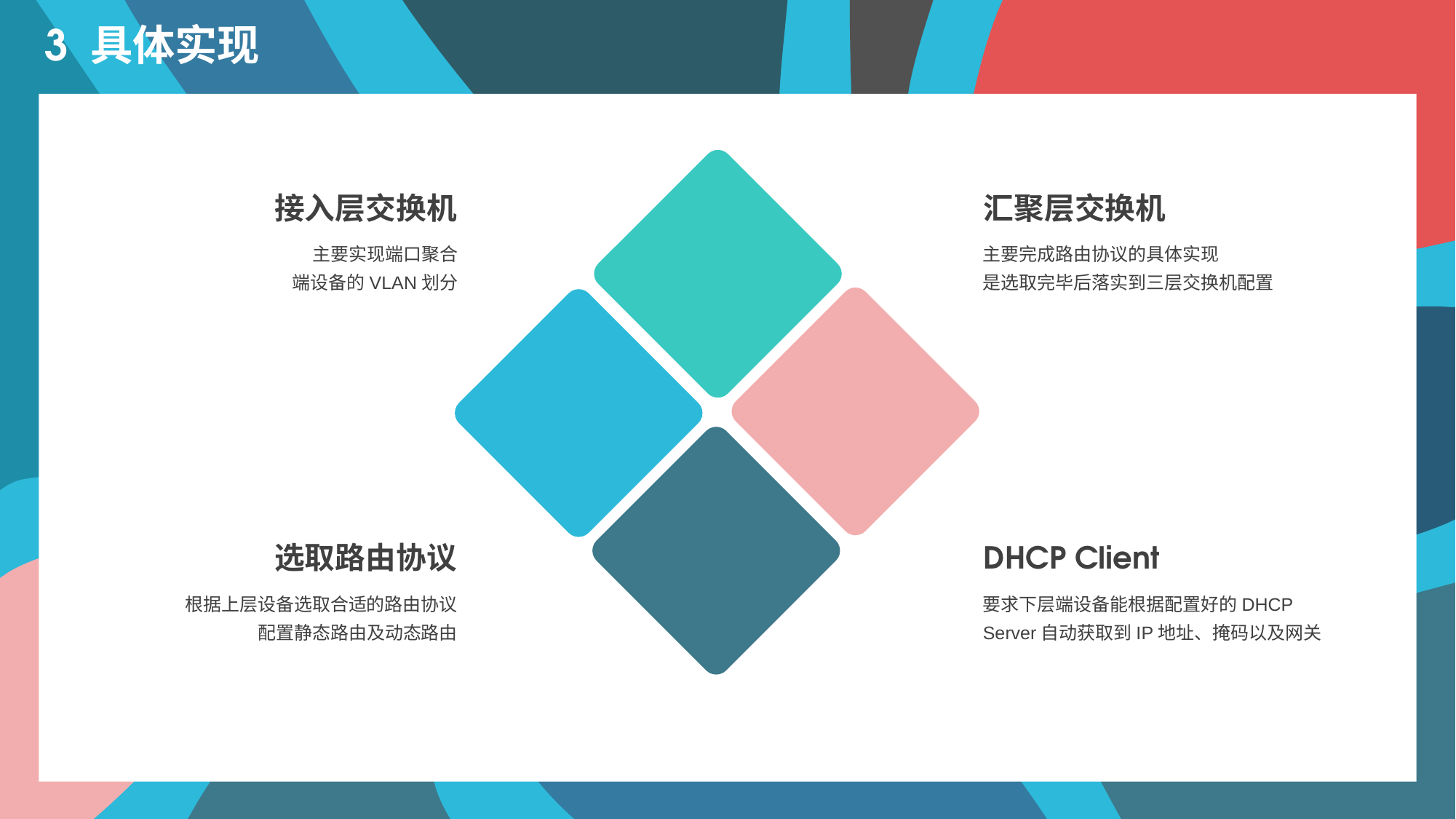

3 具体实现
接入层交换机
汇聚层交换机

主要实现端口聚合
端设备的VLAN划分
主要完成路由协议的具体实现
是选取完毕后落实到三层交换机配置

选取路由协议
DHCP Client
根据上层设备选取合适的路由协议
配置静态路由及动态路由
要求下层端设备能根据配置好的DHCP Server自动获取到IP地址、掩码以及网关